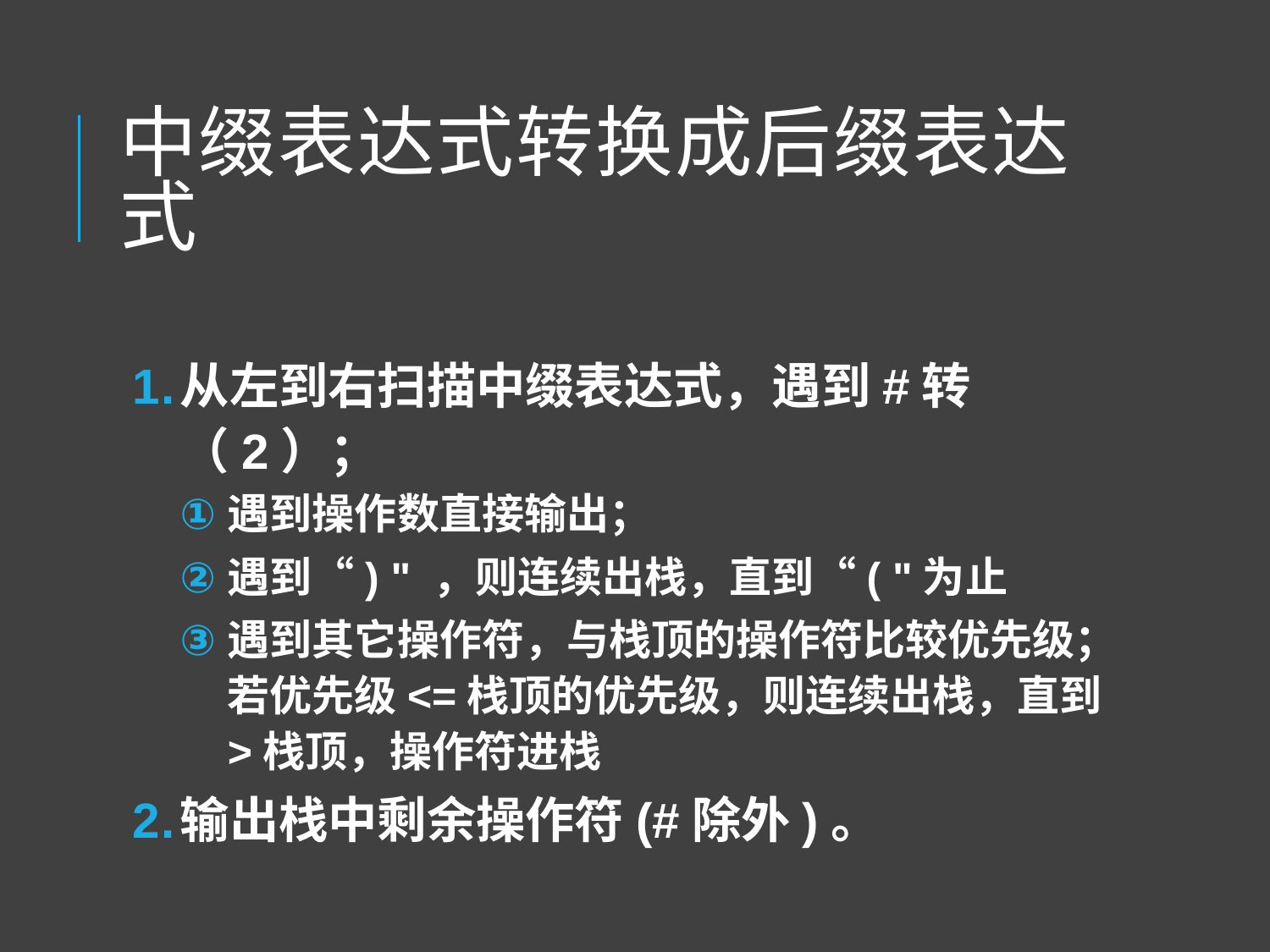

# 中缀表达式转换成后缀表达式
从左到右扫描中缀表达式，遇到#转（2）；
遇到操作数直接输出；
遇到“) " ，则连续出栈，直到“( "为止
遇到其它操作符，与栈顶的操作符比较优先级；若优先级<=栈顶的优先级，则连续出栈，直到>栈顶，操作符进栈
输出栈中剩余操作符(#除外)。